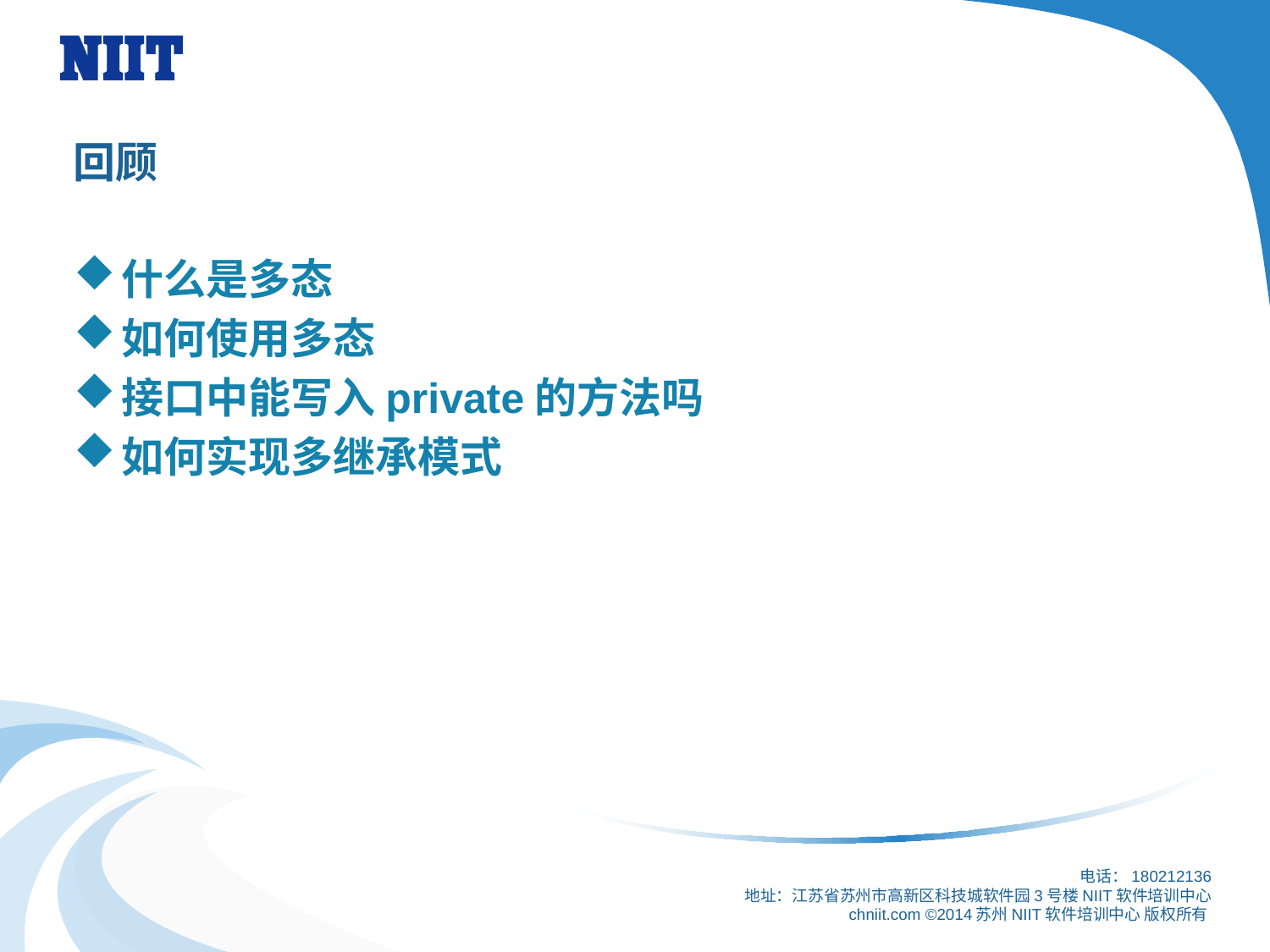

# 回顾
什么是多态
如何使用多态
接口中能写入private的方法吗
如何实现多继承模式